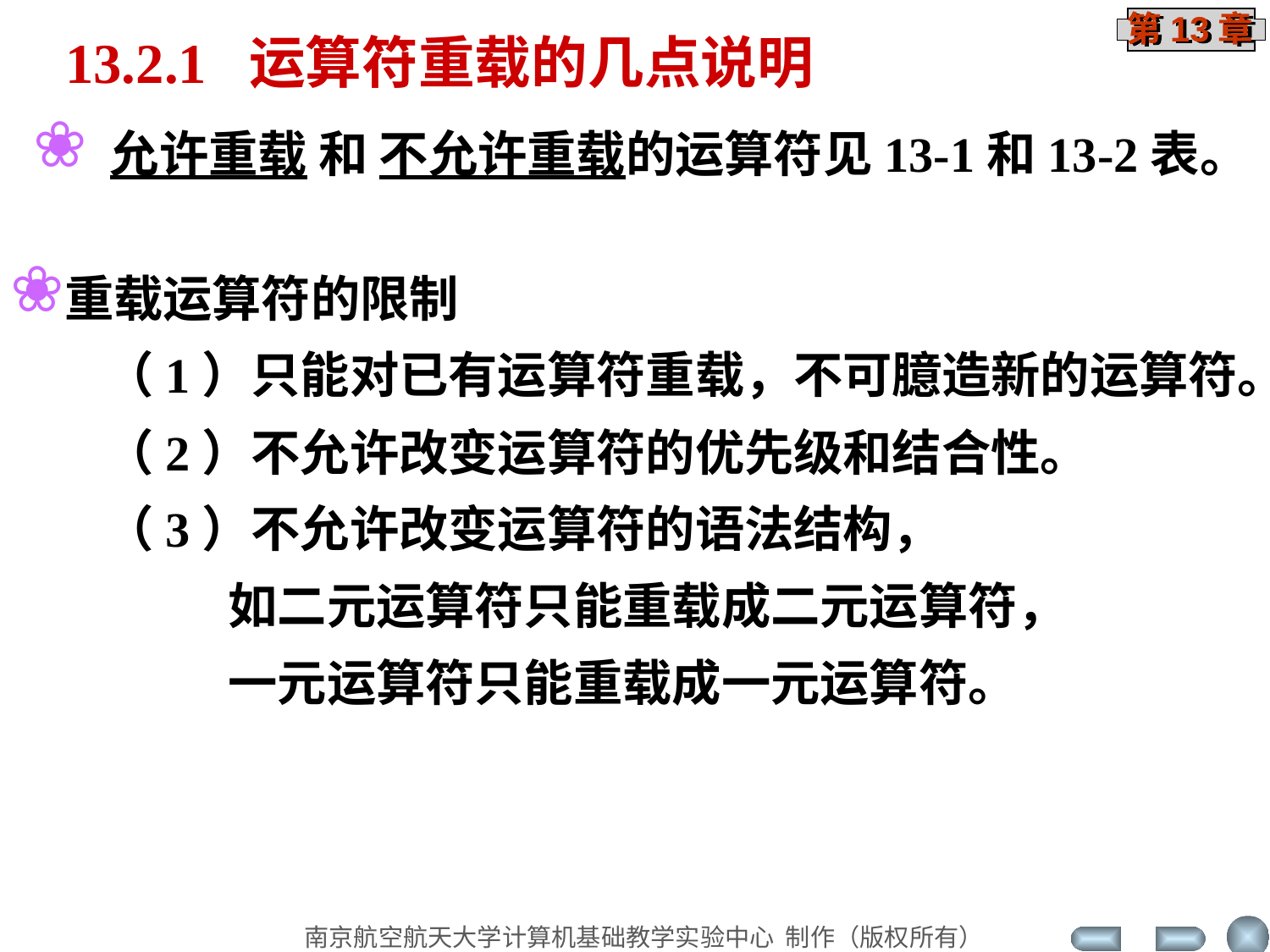

13.2.1  运算符重载的几点说明
 允许重载 和 不允许重载的运算符见13-1和13-2表。
重载运算符的限制
（1）只能对已有运算符重载，不可臆造新的运算符。
（2）不允许改变运算符的优先级和结合性。
（3）不允许改变运算符的语法结构，
          如二元运算符只能重载成二元运算符，
          一元运算符只能重载成一元运算符。